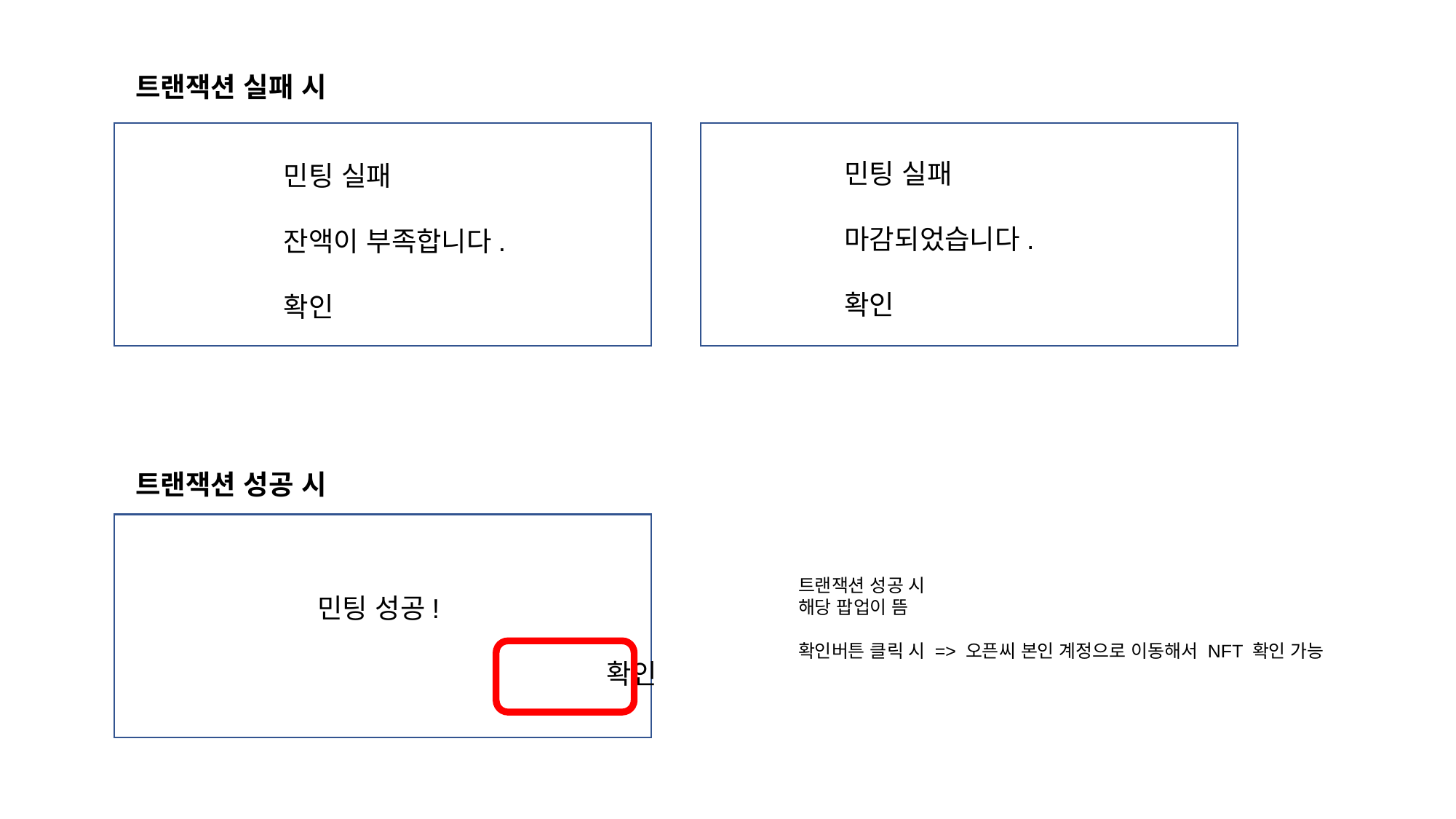

#
트랜잭션 실패 시

민팅 실패

마감되었습니다.

확인
민팅 실패

잔액이 부족합니다.

확인

트랜잭션 성공 시

트랜잭션 성공 시
해당 팝업이 뜸

확인버튼 클릭 시 => 오픈씨 본인 계정으로 이동해서 NFT 확인 가능
민팅 성공!

                                     확인